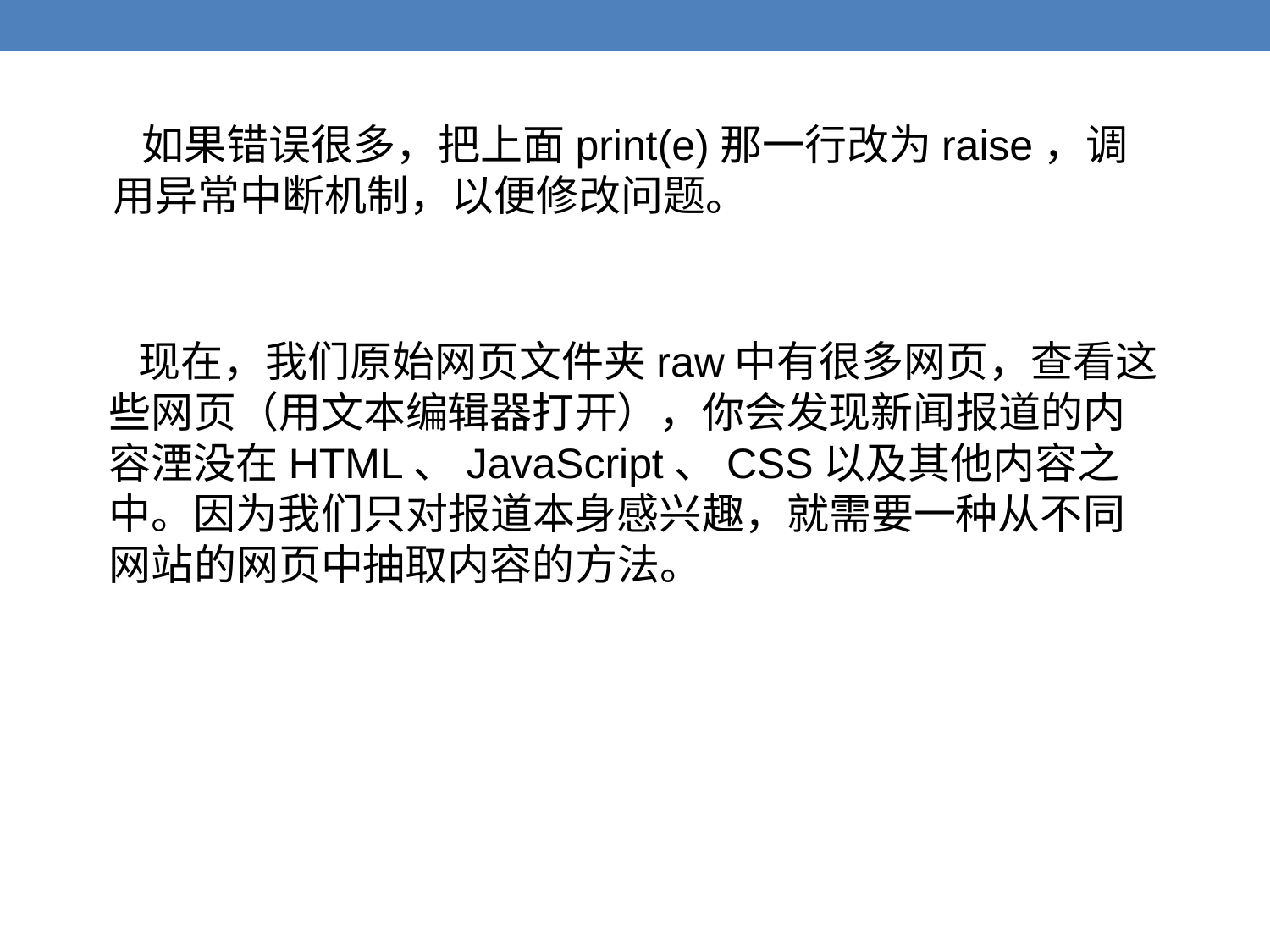

如果错误很多，把上面print(e)那一行改为raise，调用异常中断机制，以便修改问题。
  现在，我们原始网页文件夹raw中有很多网页，查看这些网页（用文本编辑器打开），你会发现新闻报道的内容湮没在HTML、JavaScript、CSS以及其他内容之中。因为我们只对报道本身感兴趣，就需要一种从不同网站的网页中抽取内容的方法。